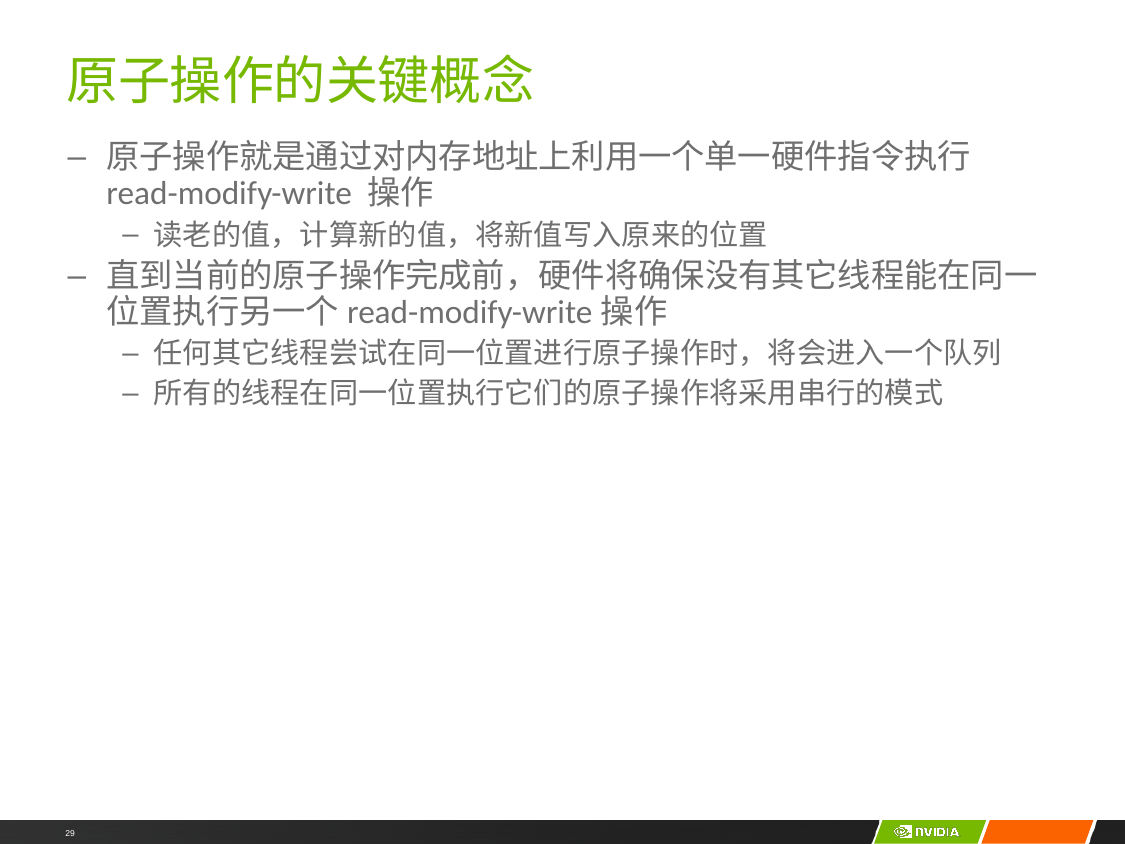

# 原子操作的关键概念
原子操作就是通过对内存地址上利用一个单一硬件指令执行 read-modify-write 操作
读老的值，计算新的值，将新值写入原来的位置
直到当前的原子操作完成前，硬件将确保没有其它线程能在同一位置执行另一个read-modify-write操作
任何其它线程尝试在同一位置进行原子操作时，将会进入一个队列
所有的线程在同一位置执行它们的原子操作将采用串行的模式